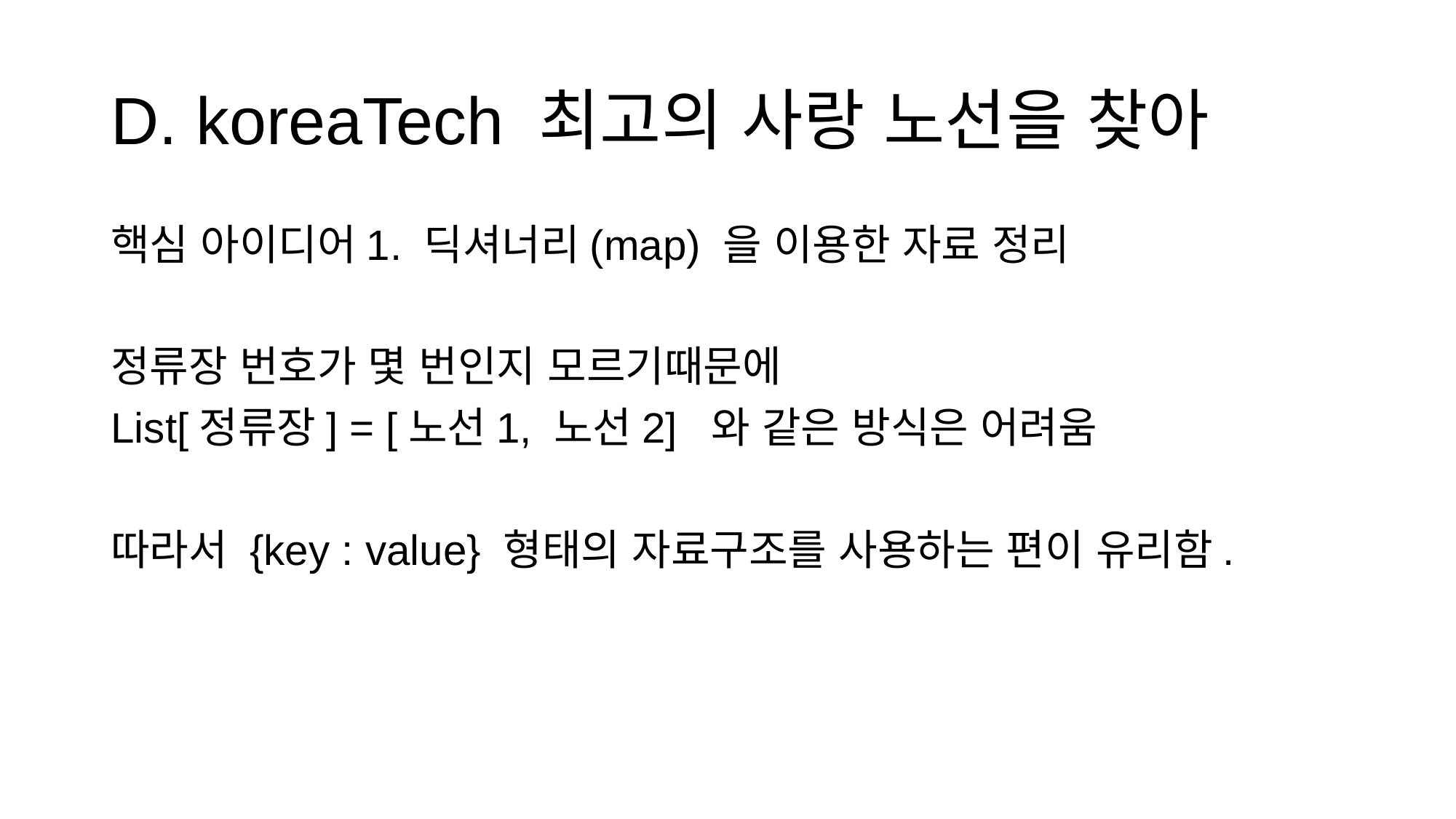

# D. koreaTech 최고의 사랑 노선을 찾아
핵심 아이디어1. 딕셔너리(map) 을 이용한 자료 정리

정류장 번호가 몇 번인지 모르기때문에
List[정류장] = [노선1, 노선2]  와 같은 방식은 어려움

따라서 {key : value} 형태의 자료구조를 사용하는 편이 유리함.